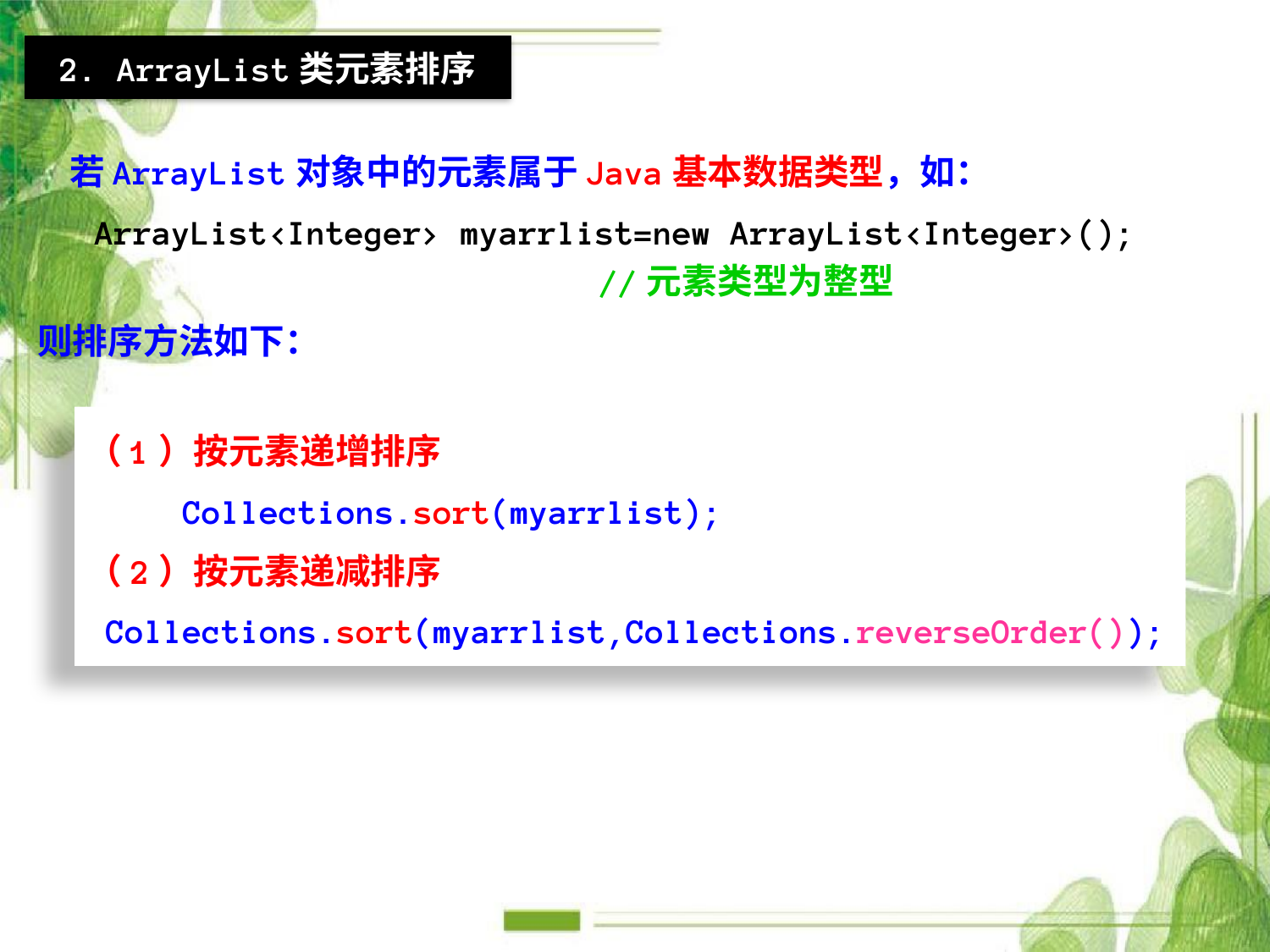

2. ArrayList类元素排序
   若ArrayList对象中的元素属于Java基本数据类型，如：
   ArrayList<Integer> myarrlist=new ArrayList<Integer>();		                //元素类型为整型
则排序方法如下：
（1）按元素递增排序
     Collections.sort(myarrlist);
（2）按元素递减排序
 Collections.sort(myarrlist,Collections.reverseOrder());